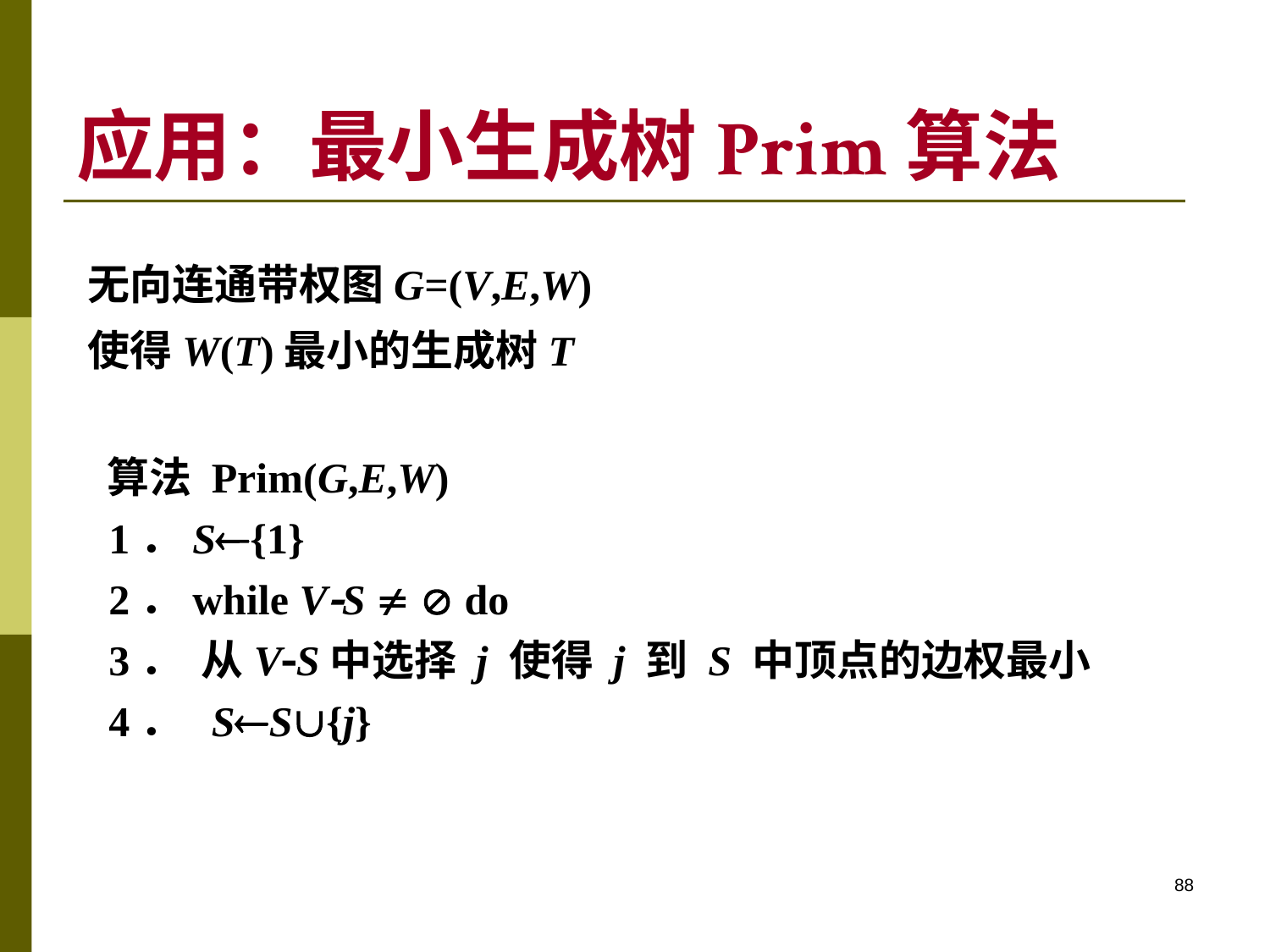

# 应用：最小生成树Prim算法
无向连通带权图G=(V,E,W)
使得W(T)最小的生成树T

 算法 Prim(G,E,W)
  1．S←{1}
  2．while V−S ≠ ∅ do
  3．  从V−S中选择 j 使得 j 到 S 中顶点的边权最小
  4．  S←S∪{j}

88